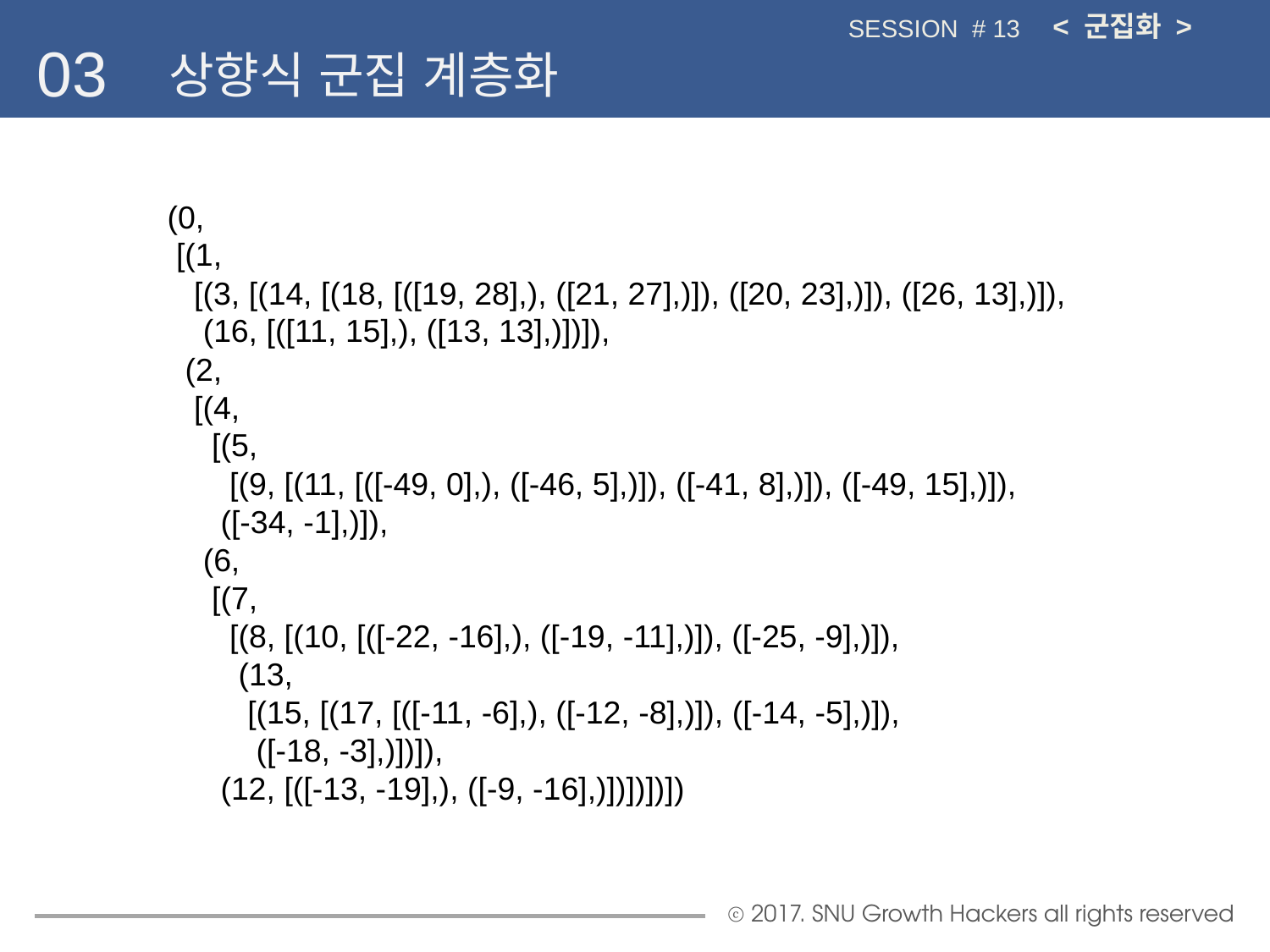

< 군집화 >
SESSION  # 13
03
상향식 군집 계층화
(0,
 [(1,
   [(3, [(14, [(18, [([19, 28],), ([21, 27],)]), ([20, 23],)]), ([26, 13],)]),
    (16, [([11, 15],), ([13, 13],)])]),
  (2,
   [(4,
     [(5,
       [(9, [(11, [([-49, 0],), ([-46, 5],)]), ([-41, 8],)]), ([-49, 15],)]),
      ([-34, -1],)]),
    (6,
     [(7,
       [(8, [(10, [([-22, -16],), ([-19, -11],)]), ([-25, -9],)]),
        (13,
         [(15, [(17, [([-11, -6],), ([-12, -8],)]), ([-14, -5],)]),
          ([-18, -3],)])]),
      (12, [([-13, -19],), ([-9, -16],)])])])])
ⓒ 2017. SNU Growth Hackers all rights reserved